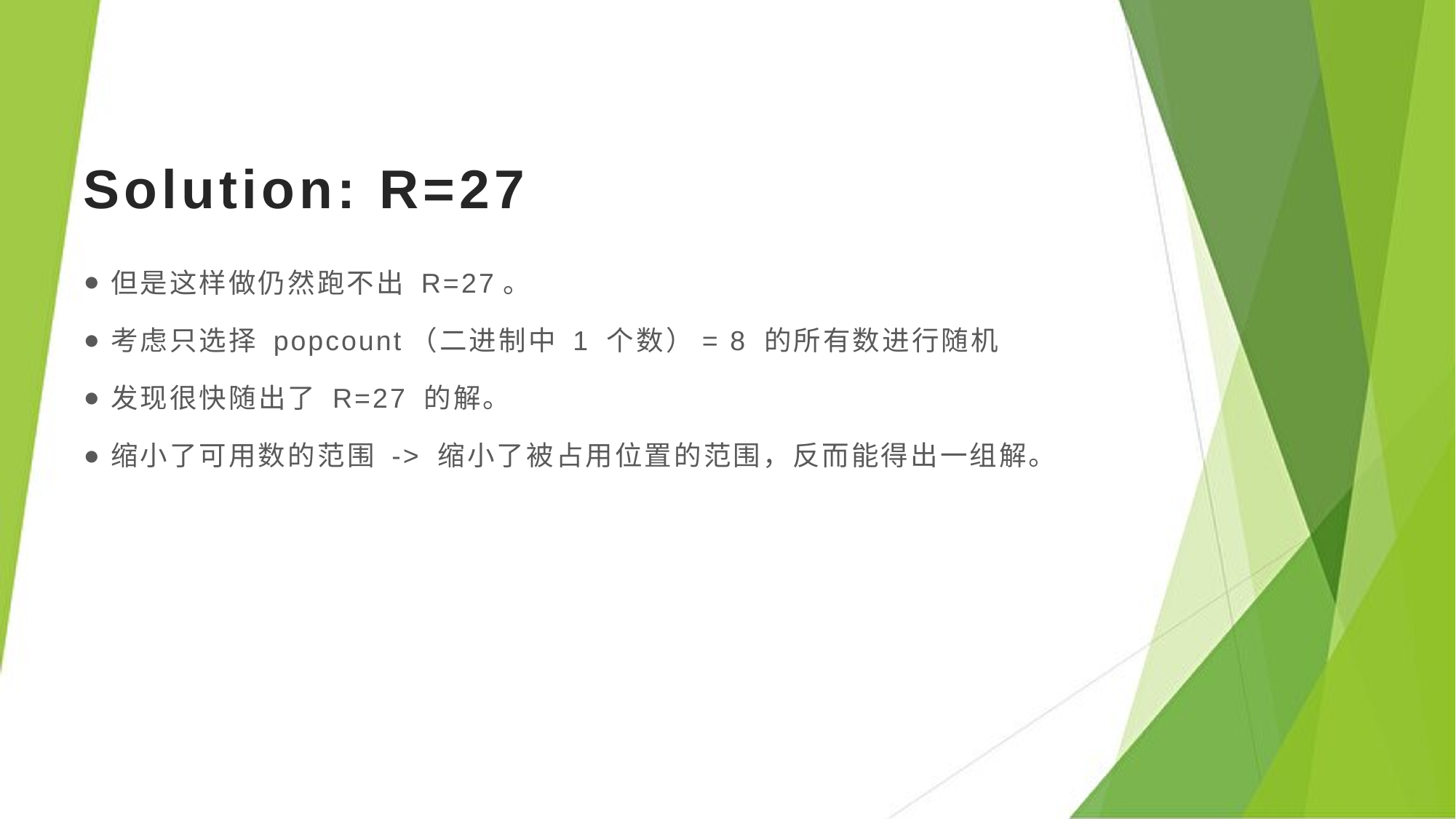

# Solution: R=27
但是这样做仍然跑不出 R=27。
考虑只选择 popcount（二进制中 1 个数）= 8 的所有数进行随机
发现很快随出了 R=27 的解。
缩小了可用数的范围 -> 缩小了被占用位置的范围，反而能得出一组解。